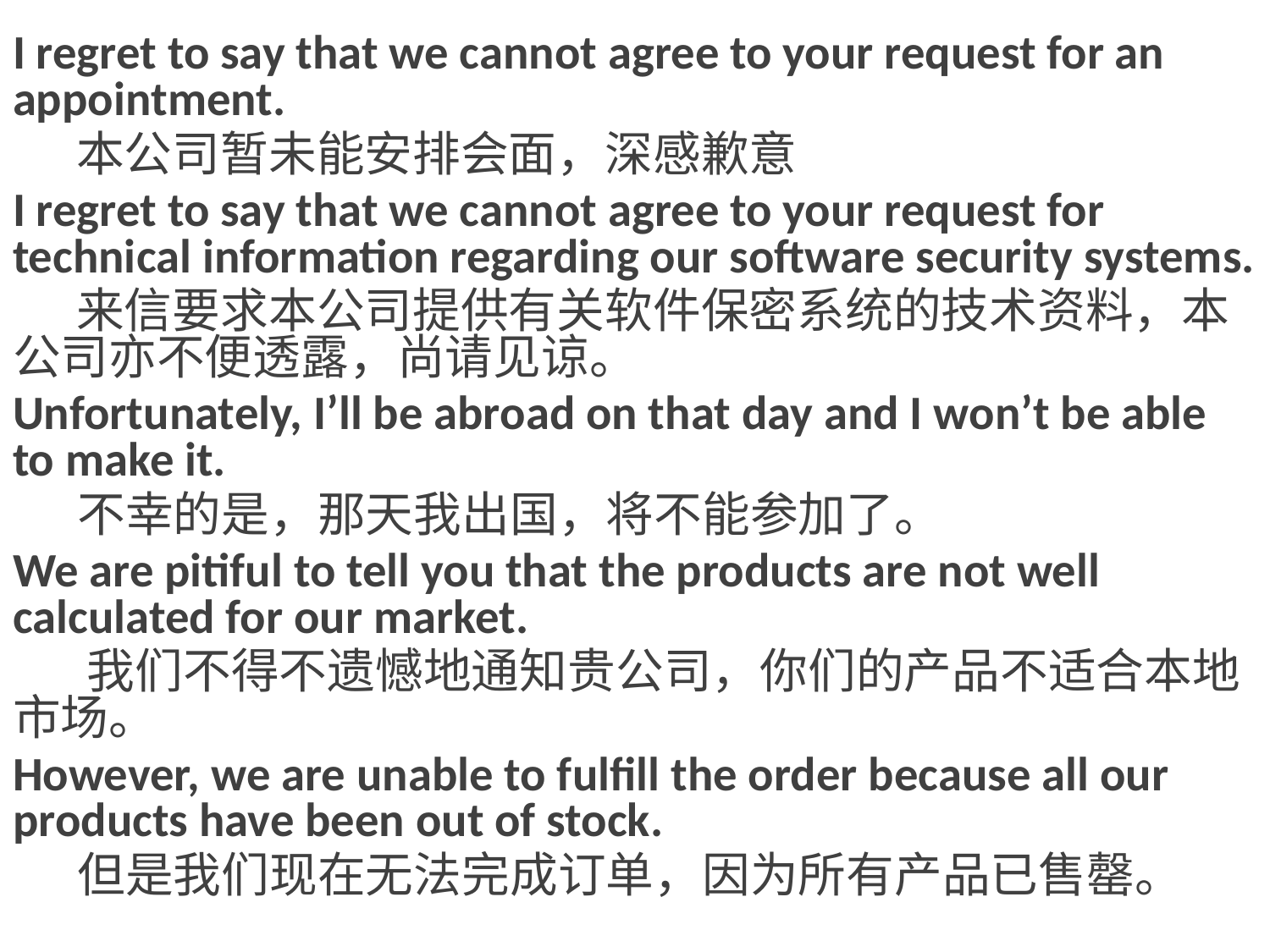

I regret to say that we cannot agree to your request for an appointment.
     本公司暂未能安排会面，深感歉意
I regret to say that we cannot agree to your request for technical information regarding our software security systems.
     来信要求本公司提供有关软件保密系统的技术资料，本公司亦不便透露，尚请见谅。
Unfortunately, I’ll be abroad on that day and I won’t be able to make it.
     不幸的是，那天我出国，将不能参加了。
We are pitiful to tell you that the products are not well calculated for our market.
      我们不得不遗憾地通知贵公司，你们的产品不适合本地市场。
However, we are unable to fulfill the order because all our products have been out of stock.
     但是我们现在无法完成订单，因为所有产品已售罄。